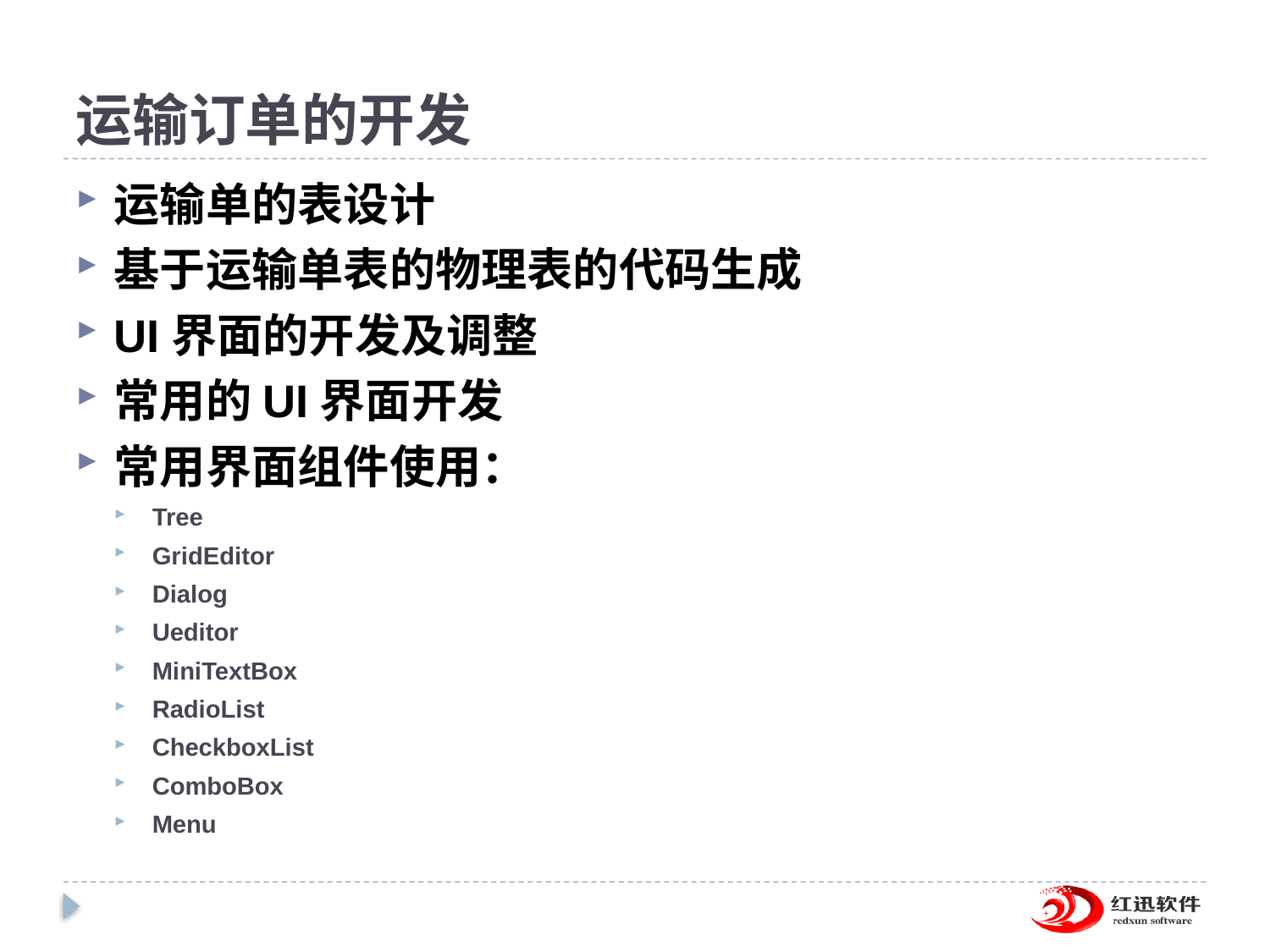

# 运输订单的开发
运输单的表设计
基于运输单表的物理表的代码生成
UI界面的开发及调整
常用的UI界面开发
常用界面组件使用：
Tree
GridEditor
Dialog
Ueditor
MiniTextBox
RadioList
CheckboxList
ComboBox
Menu